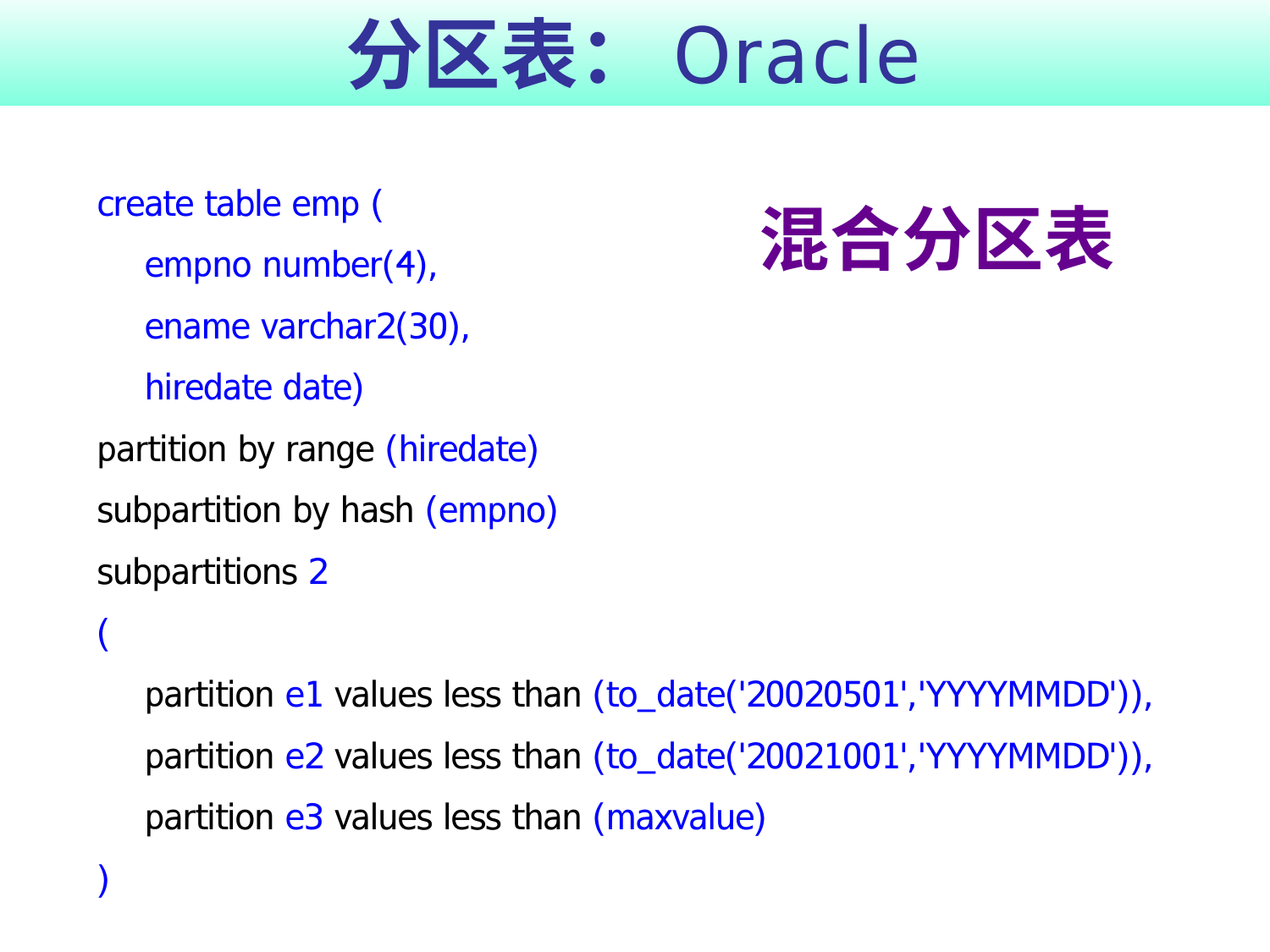

# 分区表：Oracle
create table emp (
	empno number(4),
	ename varchar2(30),
	hiredate date)
partition by range (hiredate)
subpartition by hash (empno)
subpartitions 2
(
	partition e1 values less than (to_date('20020501','YYYYMMDD')),
	partition e2 values less than (to_date('20021001','YYYYMMDD')),
	partition e3 values less than (maxvalue)
)
混合分区表